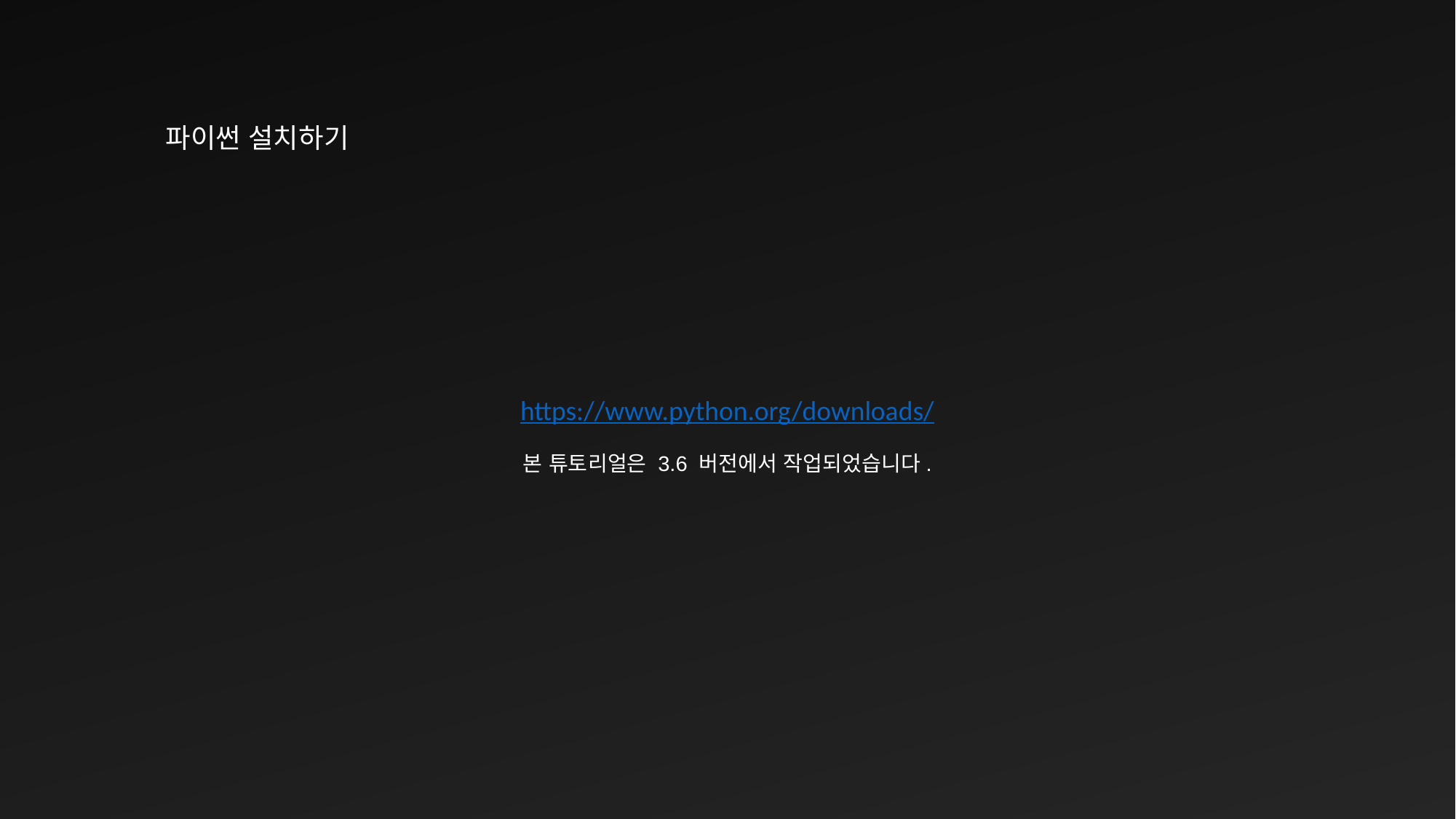

파이썬 설치하기
https://www.python.org/downloads/
본 튜토리얼은 3.6 버전에서 작업되었습니다.